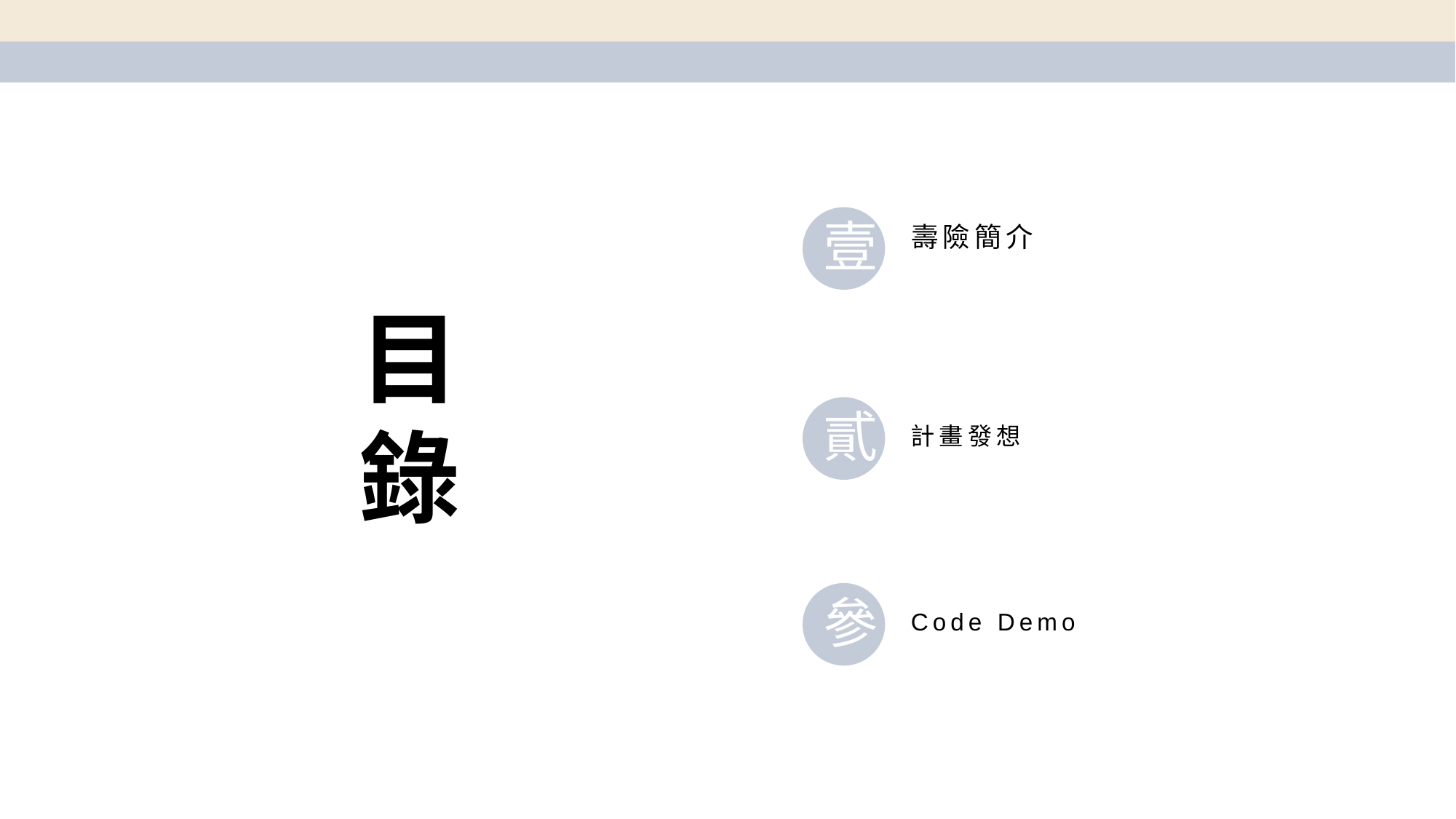

壹

壽險簡介
目錄
貳

計畫發想

參

Code Demo